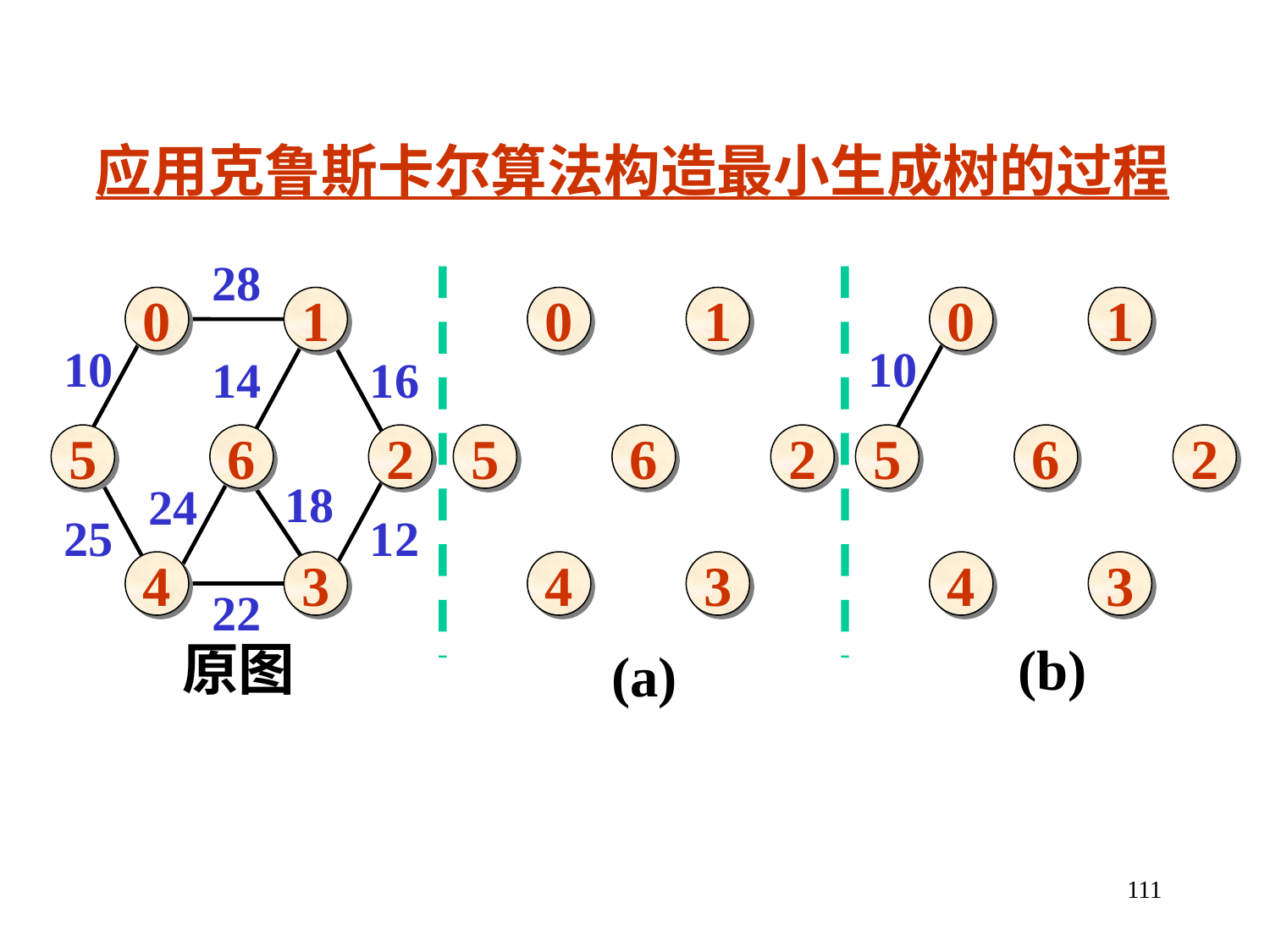

应用克鲁斯卡尔算法构造最小生成树的过程
28

0
1
0
1
0
1

10
10
14
16
5
6
2
5
6
2
5
6
2

18

24
25
12
4
3
4
3
4
3
22

原图
(b)
(a)
111